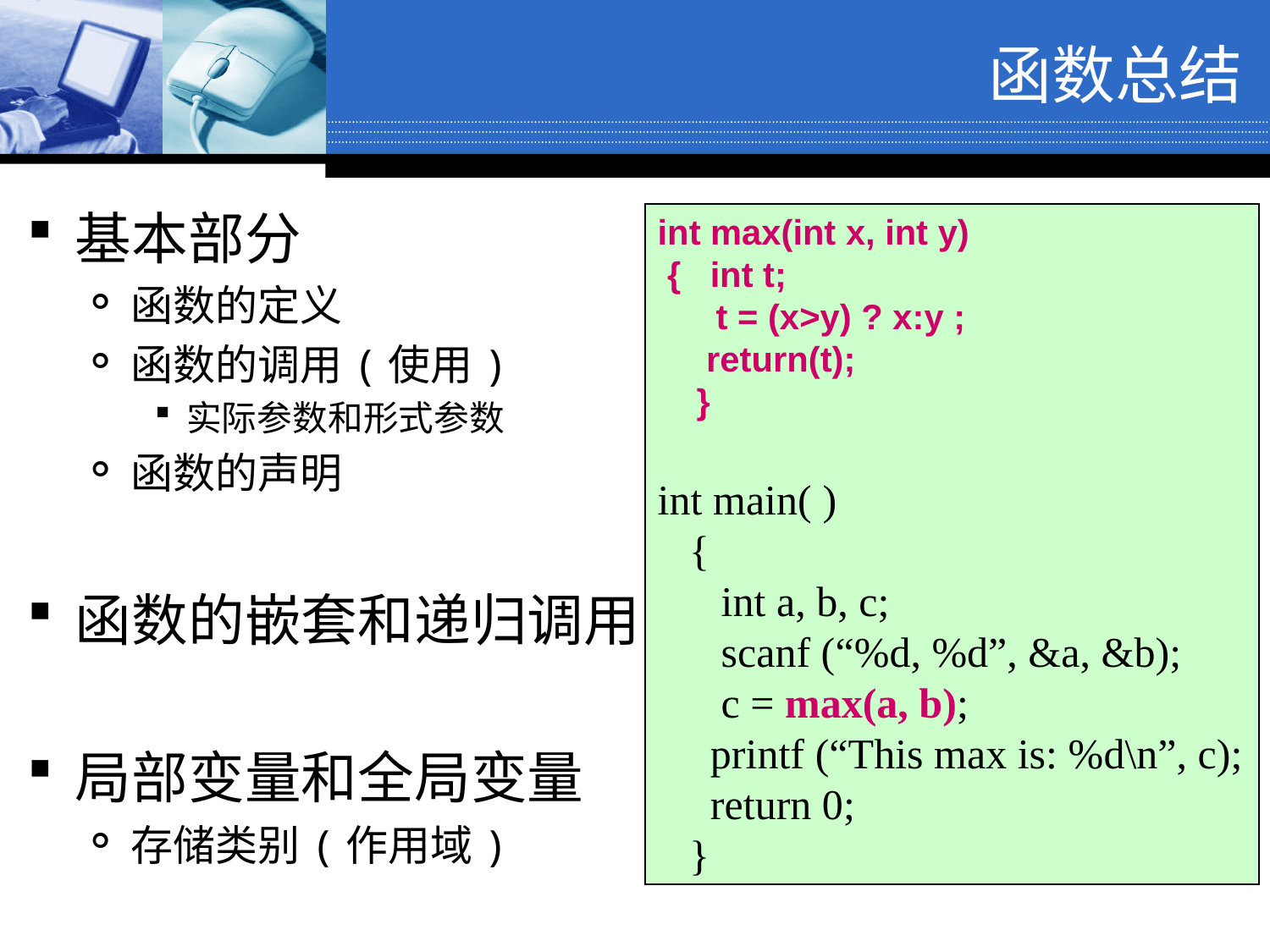

函数总结
基本部分
函数的定义
函数的调用(使用)
实际参数和形式参数
函数的声明

函数的嵌套和递归调用

局部变量和全局变量
存储类别(作用域)

int max(int x, int y)
 {   int t;
      t = (x>y) ? x:y ;
     return(t);
    }

int main( )
   {
      int a, b, c;
      scanf (“%d, %d”, &a, &b);
      c = max(a, b);
     printf (“This max is: %d\n”, c);
     return 0;
   }